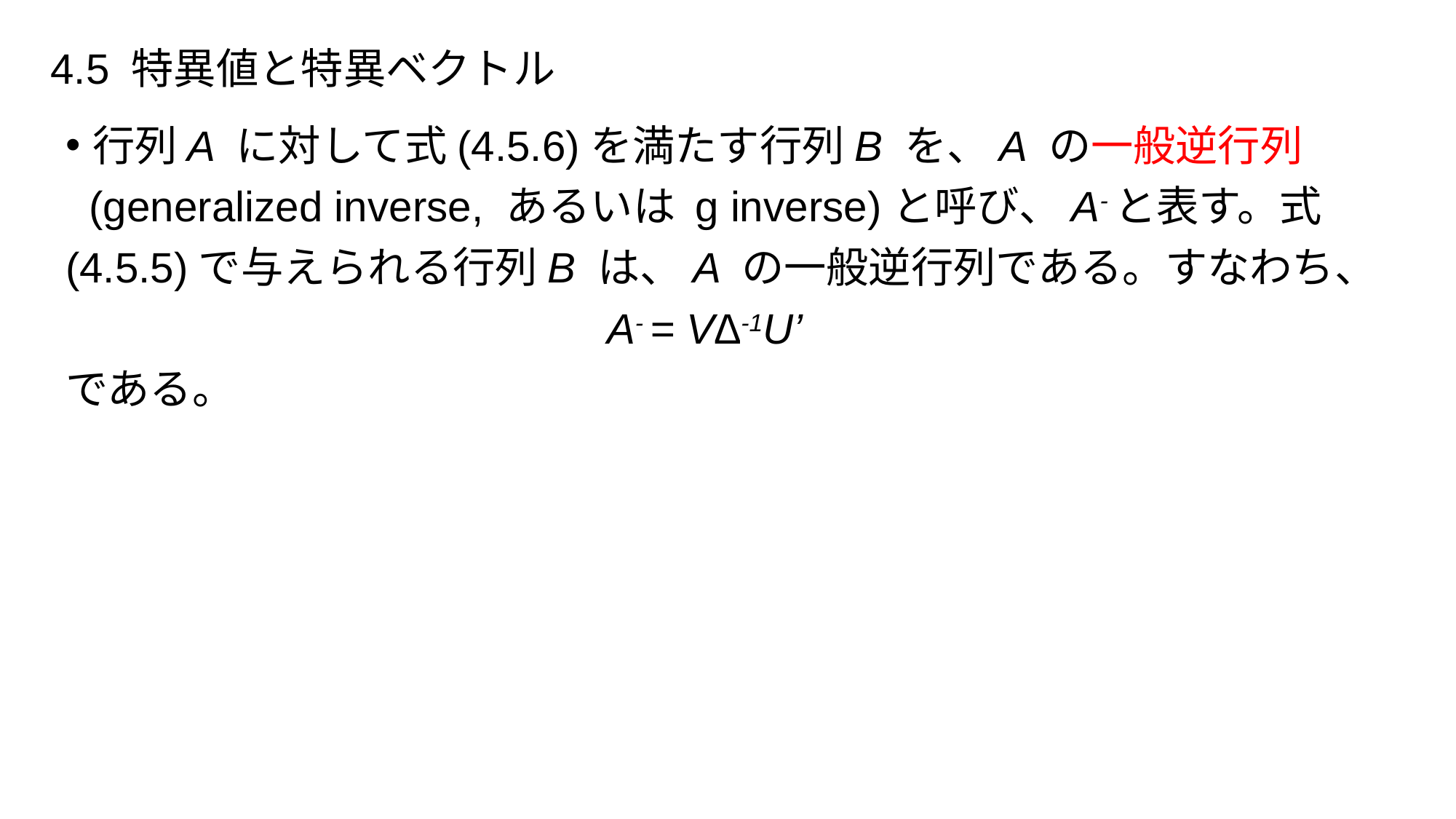

# 4.5 特異値と特異ベクトル
行列A に対して式(4.5.6)を満たす行列B を、A の一般逆行列
  (generalized inverse, あるいは g inverse)と呼び、A-と表す。式
(4.5.5)で与えられる行列B は、A の一般逆行列である。すなわち、
A- = V∆-1U’
である。